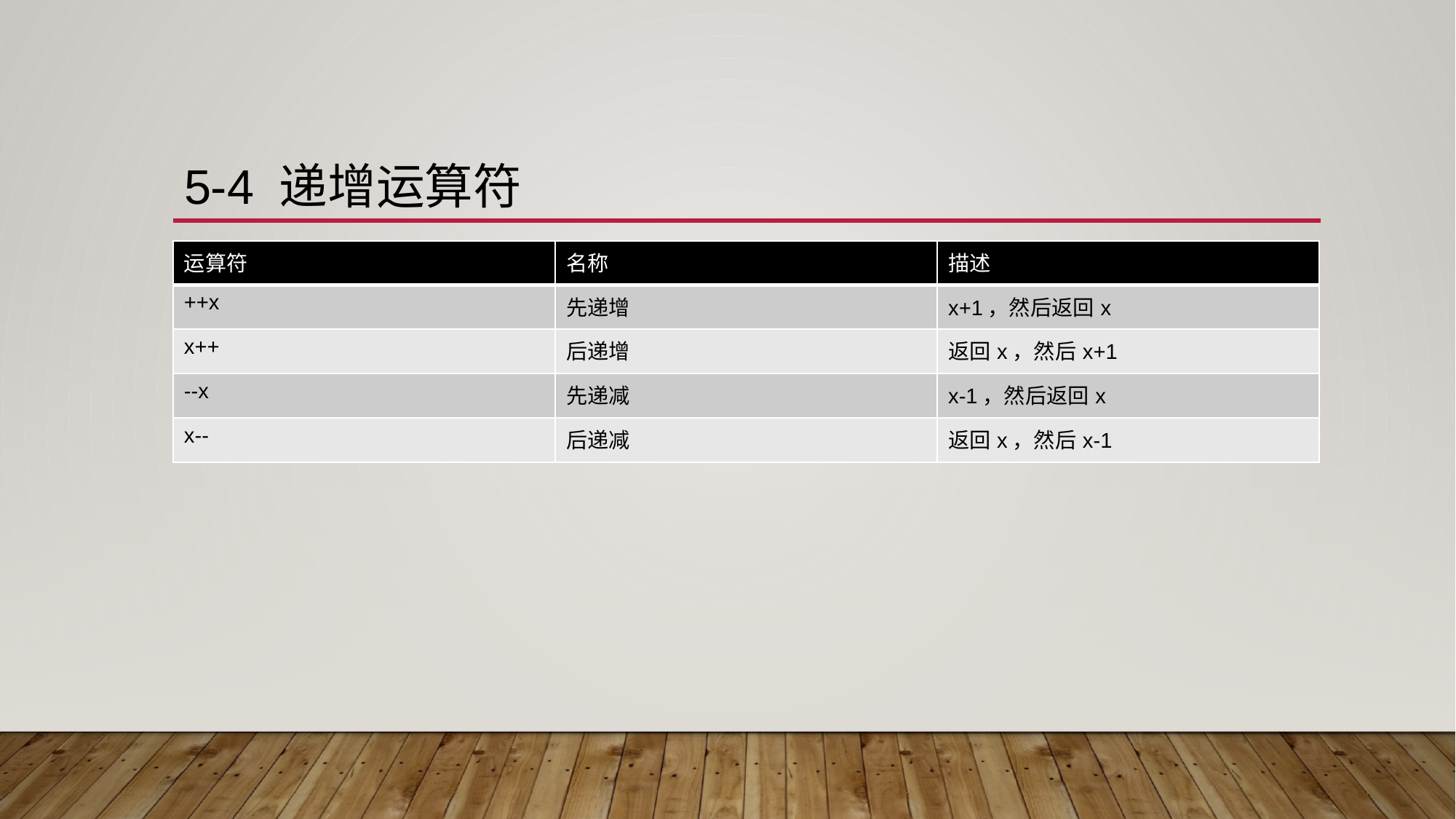

# 5-4 递增运算符
| 运算符 | 名称 | 描述 |
| --- | --- | --- |
| ++x | 先递增 | x+1，然后返回x |
| x++ | 后递增 | 返回x，然后x+1 |
| --x | 先递减 | x-1，然后返回x |
| x-- | 后递减 | 返回x，然后x-1 |